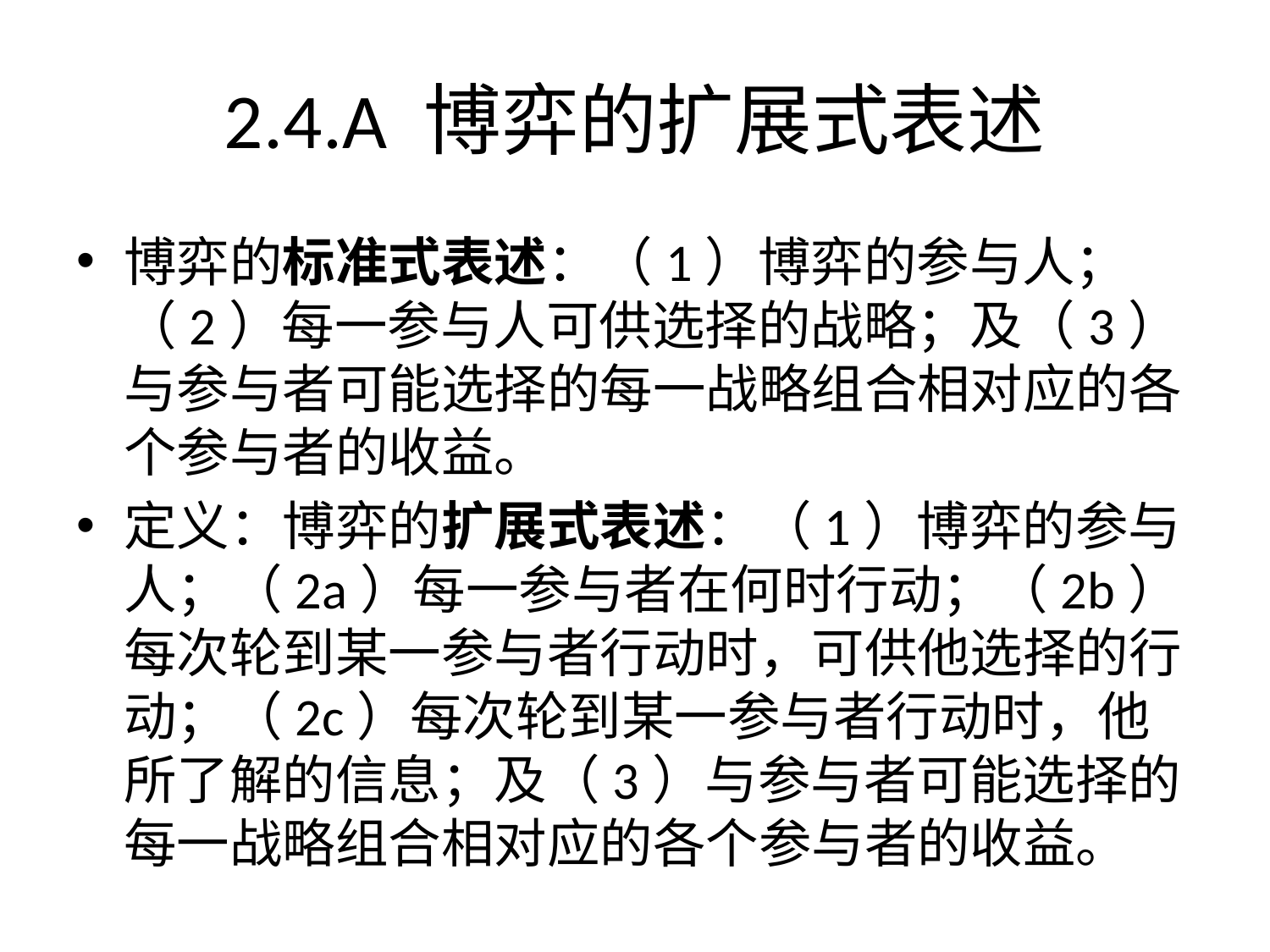

2.4.A 博弈的扩展式表述
博弈的标准式表述：（1）博弈的参与人；（2）每一参与人可供选择的战略；及（3）与参与者可能选择的每一战略组合相对应的各个参与者的收益。
定义：博弈的扩展式表述：（1）博弈的参与人；（2a）每一参与者在何时行动；（2b）每次轮到某一参与者行动时，可供他选择的行动；（2c）每次轮到某一参与者行动时，他所了解的信息；及（3）与参与者可能选择的每一战略组合相对应的各个参与者的收益。